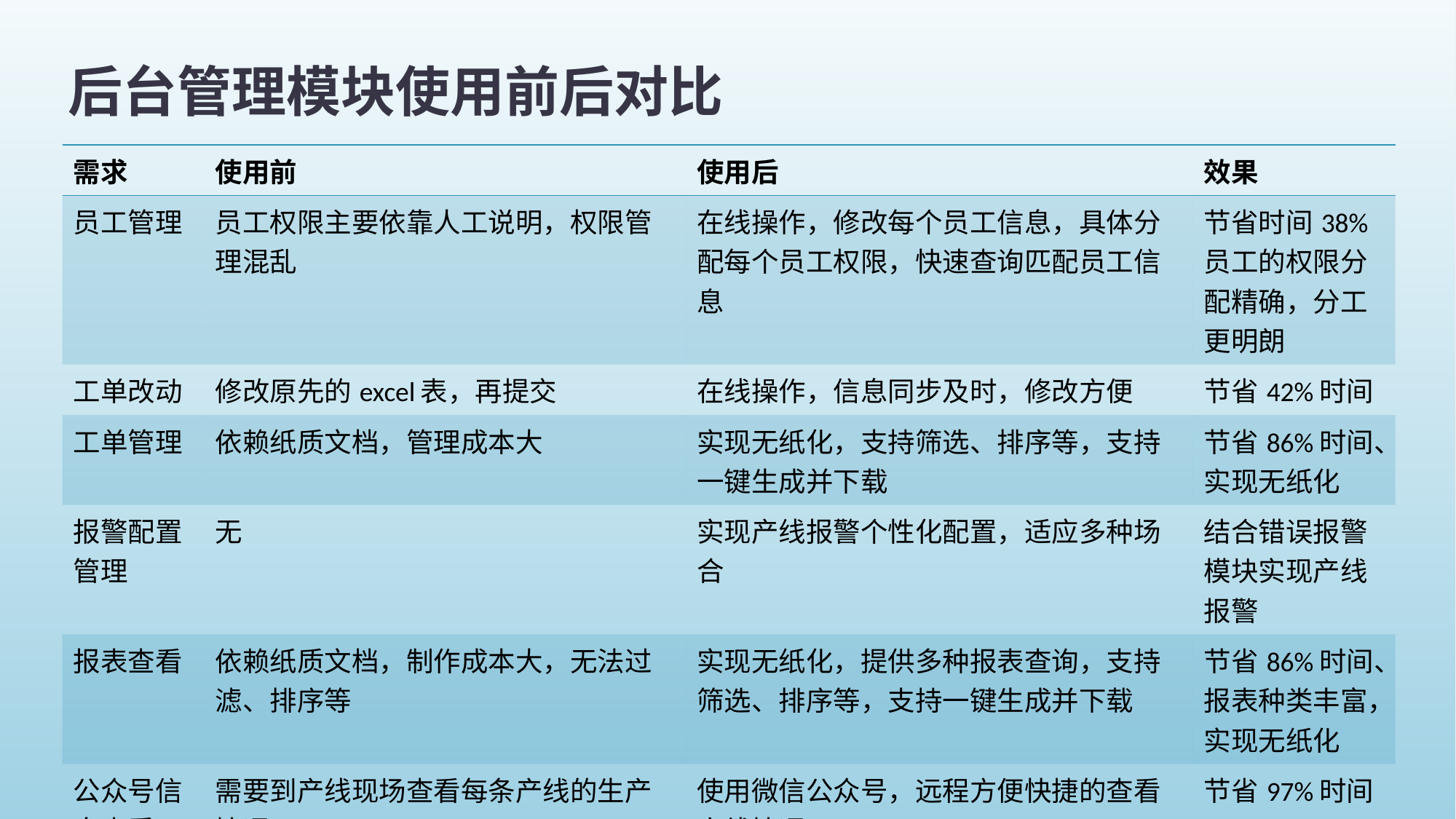

# 后台管理模块使用前后对比
| 需求 | 使用前 | 使用后 | 效果 |
| --- | --- | --- | --- |
| 员工管理 | 员工权限主要依靠人工说明，权限管理混乱 | 在线操作，修改每个员工信息，具体分配每个员工权限，快速查询匹配员工信息 | 节省时间38%员工的权限分配精确，分工更明朗 |
| 工单改动 | 修改原先的excel表，再提交 | 在线操作，信息同步及时，修改方便 | 节省42%时间 |
| 工单管理 | 依赖纸质文档，管理成本大 | 实现无纸化，支持筛选、排序等，支持一键生成并下载 | 节省86%时间、实现无纸化 |
| 报警配置管理 | 无 | 实现产线报警个性化配置，适应多种场合 | 结合错误报警模块实现产线报警 |
| 报表查看 | 依赖纸质文档，制作成本大，无法过滤、排序等 | 实现无纸化，提供多种报表查询，支持筛选、排序等，支持一键生成并下载 | 节省86%时间、报表种类丰富，实现无纸化 |
| 公众号信息查看 | 需要到产线现场查看每条产线的生产情况 | 使用微信公众号，远程方便快捷的查看产线情况 | 节省97%时间 |